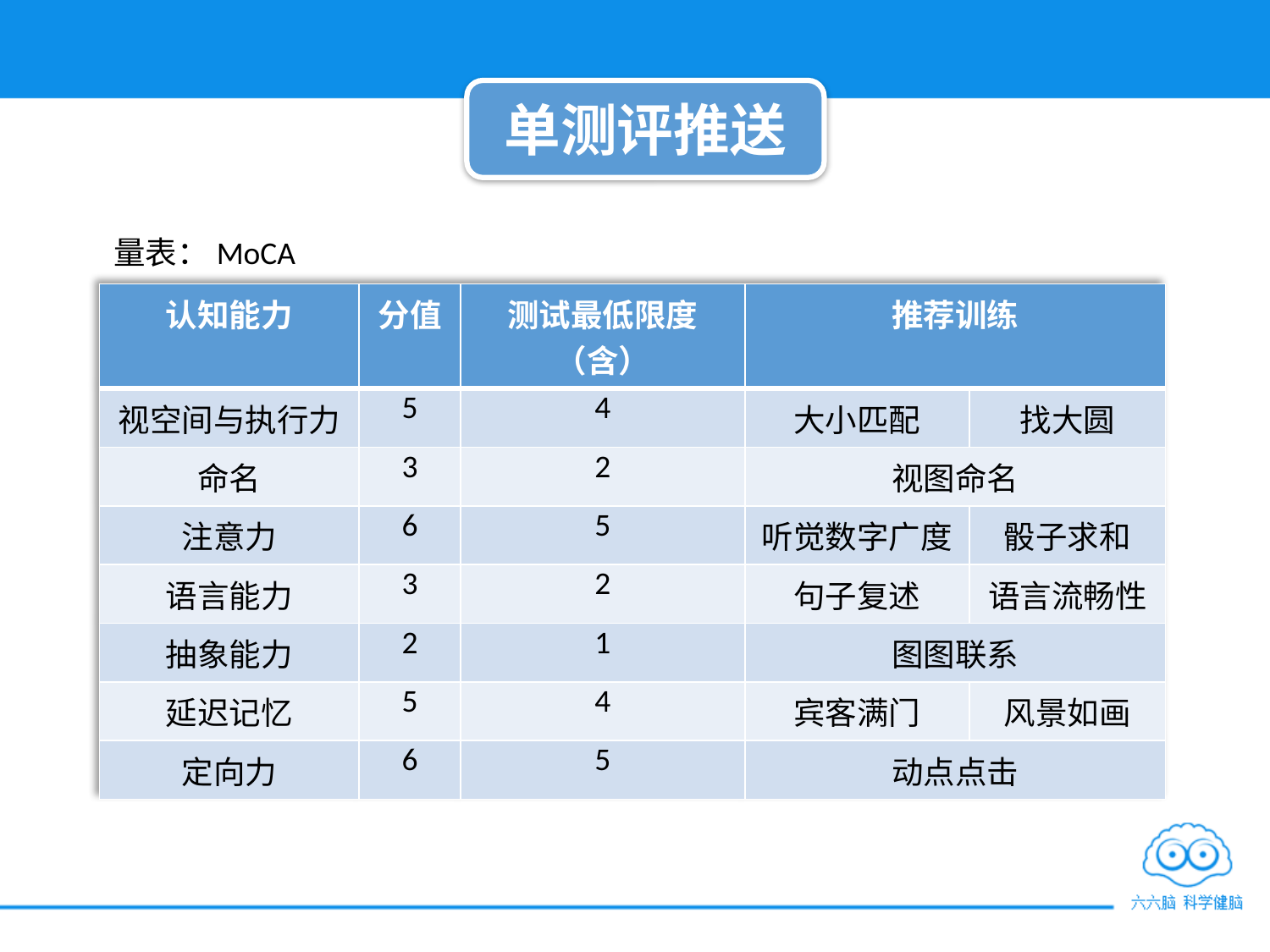

单测评推送
量表：MoCA
| 认知能力 | 分值 | 测试最低限度（含） | 推荐训练 |  |
| --- | --- | --- | --- | --- |
| 视空间与执行力 | 5 | 4 | 大小匹配 | 找大圆 |
| 命名 | 3 | 2 | 视图命名 |  |
| 注意力 | 6 | 5 | 听觉数字广度 | 骰子求和 |
| 语言能力 | 3 | 2 | 句子复述 | 语言流畅性 |
| 抽象能力 | 2 | 1 | 图图联系 |  |
| 延迟记忆 | 5 | 4 | 宾客满门 | 风景如画 |
| 定向力 | 6 | 5 | 动点点击 |  |